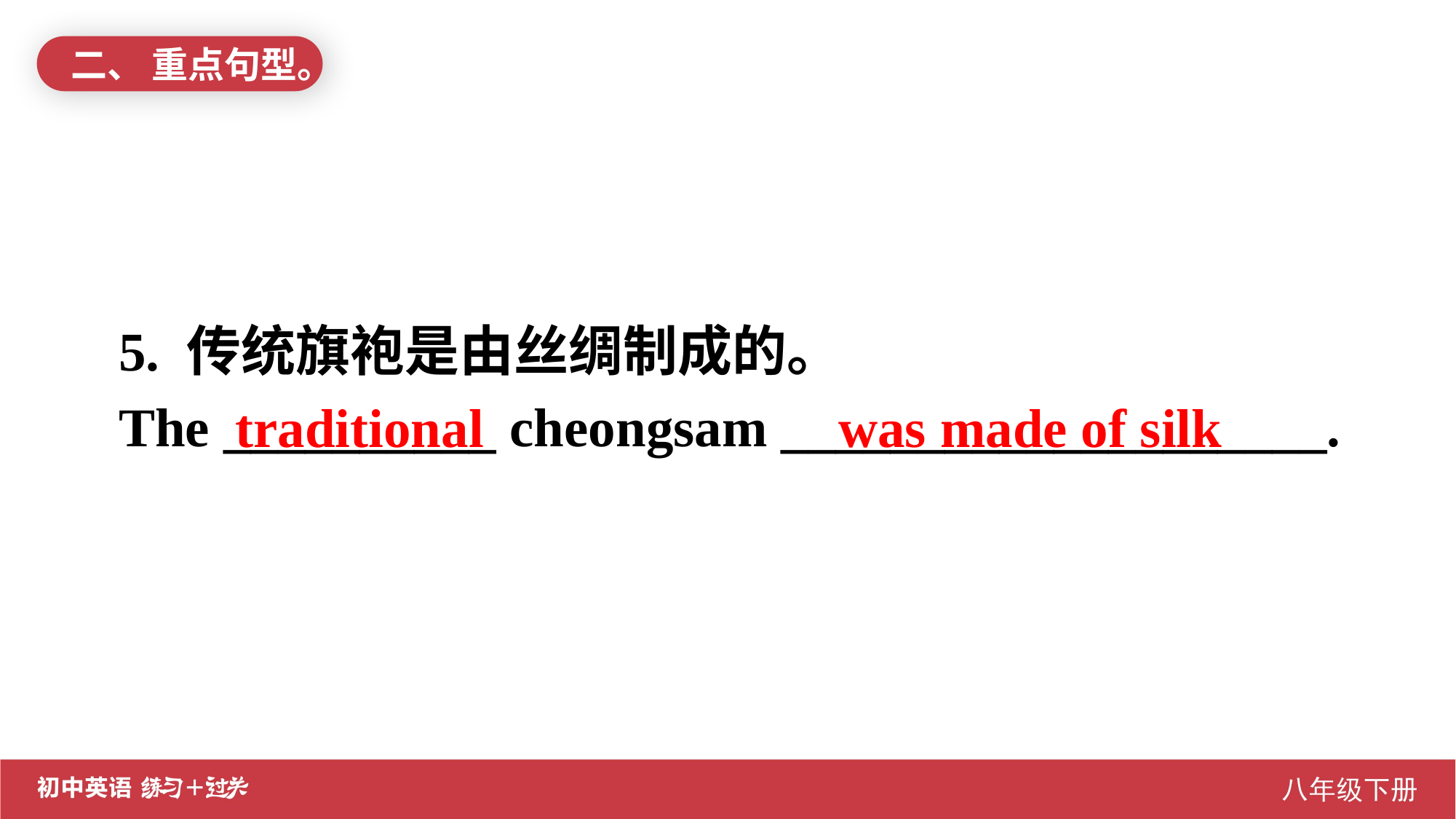

二、 重点句型。
5. 传统旗袍是由丝绸制成的。
The __________ cheongsam ____________________.
 traditional                          was made of silk